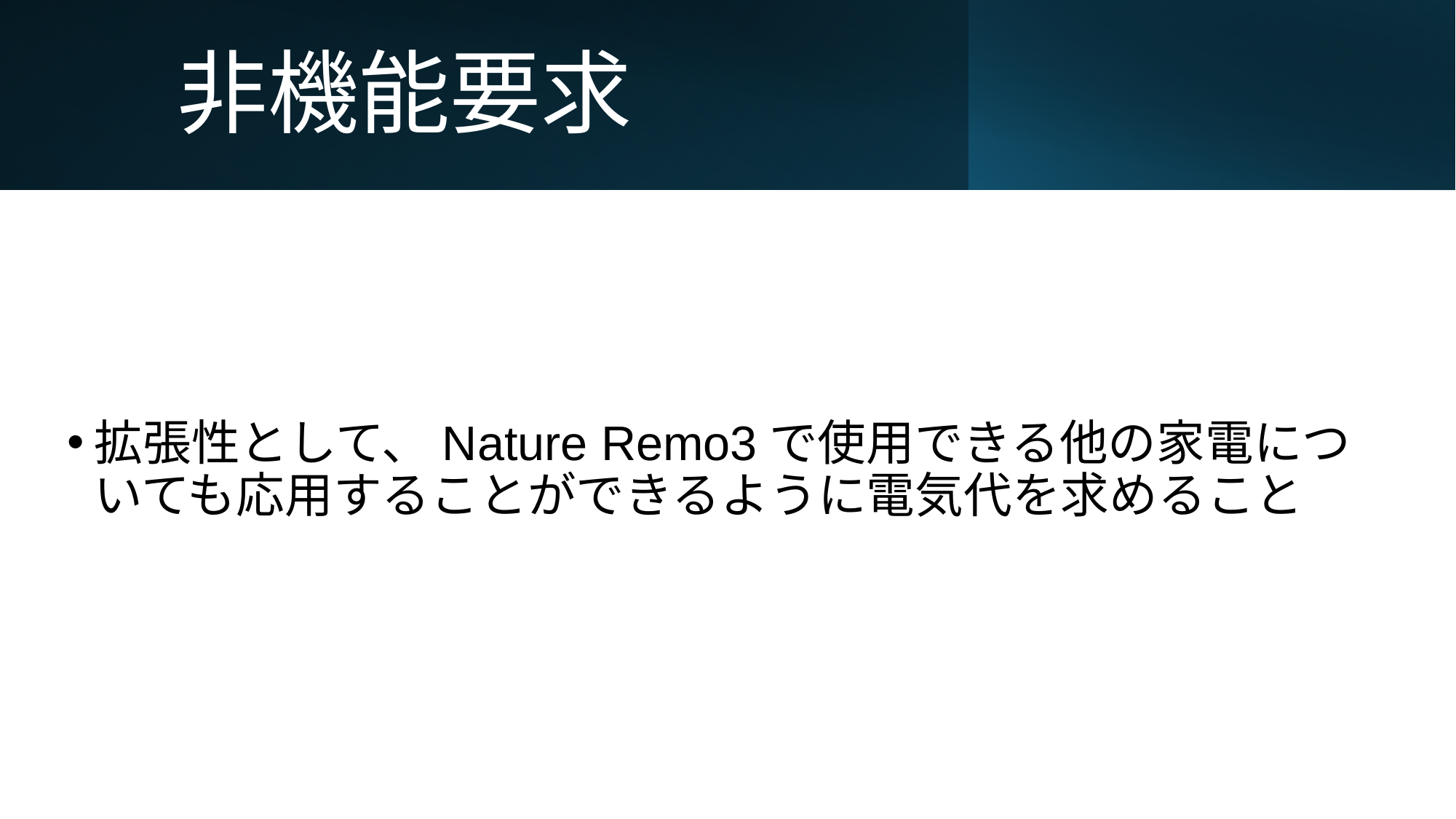

# 非機能要求

拡張性として、Nature Remo3で使用できる他の家電についても応用することができるように電気代を求めること